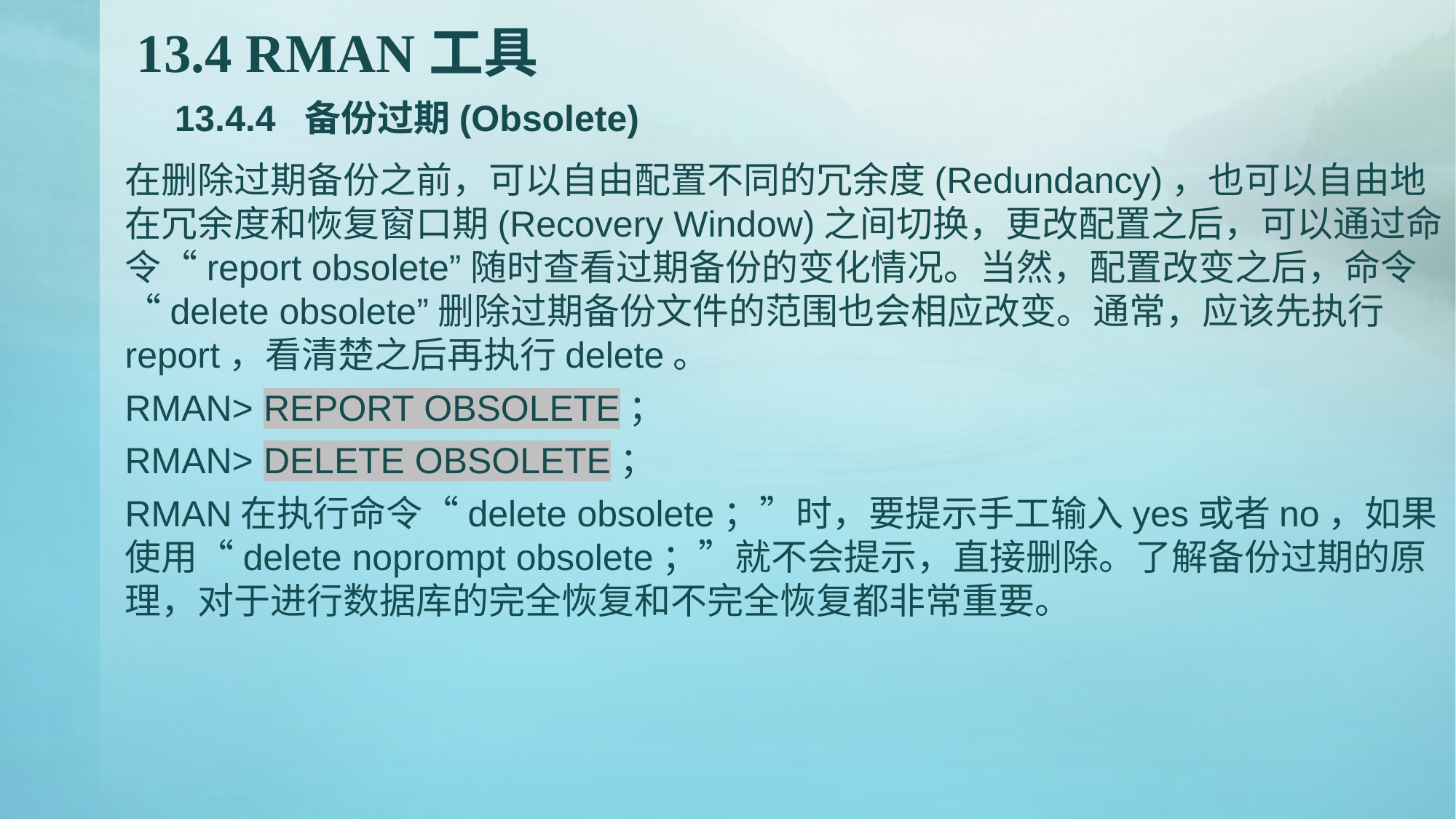

# 13.4 RMAN工具 13.4.4  备份过期(Obsolete)
在删除过期备份之前，可以自由配置不同的冗余度(Redundancy)，也可以自由地在冗余度和恢复窗口期(Recovery Window)之间切换，更改配置之后，可以通过命令“report obsolete”随时查看过期备份的变化情况。当然，配置改变之后，命令“delete obsolete”删除过期备份文件的范围也会相应改变。通常，应该先执行report，看清楚之后再执行delete。
RMAN> REPORT OBSOLETE；
RMAN> DELETE OBSOLETE；
RMAN在执行命令“delete obsolete；”时，要提示手工输入yes或者no，如果使用“delete noprompt obsolete；”就不会提示，直接删除。了解备份过期的原理，对于进行数据库的完全恢复和不完全恢复都非常重要。